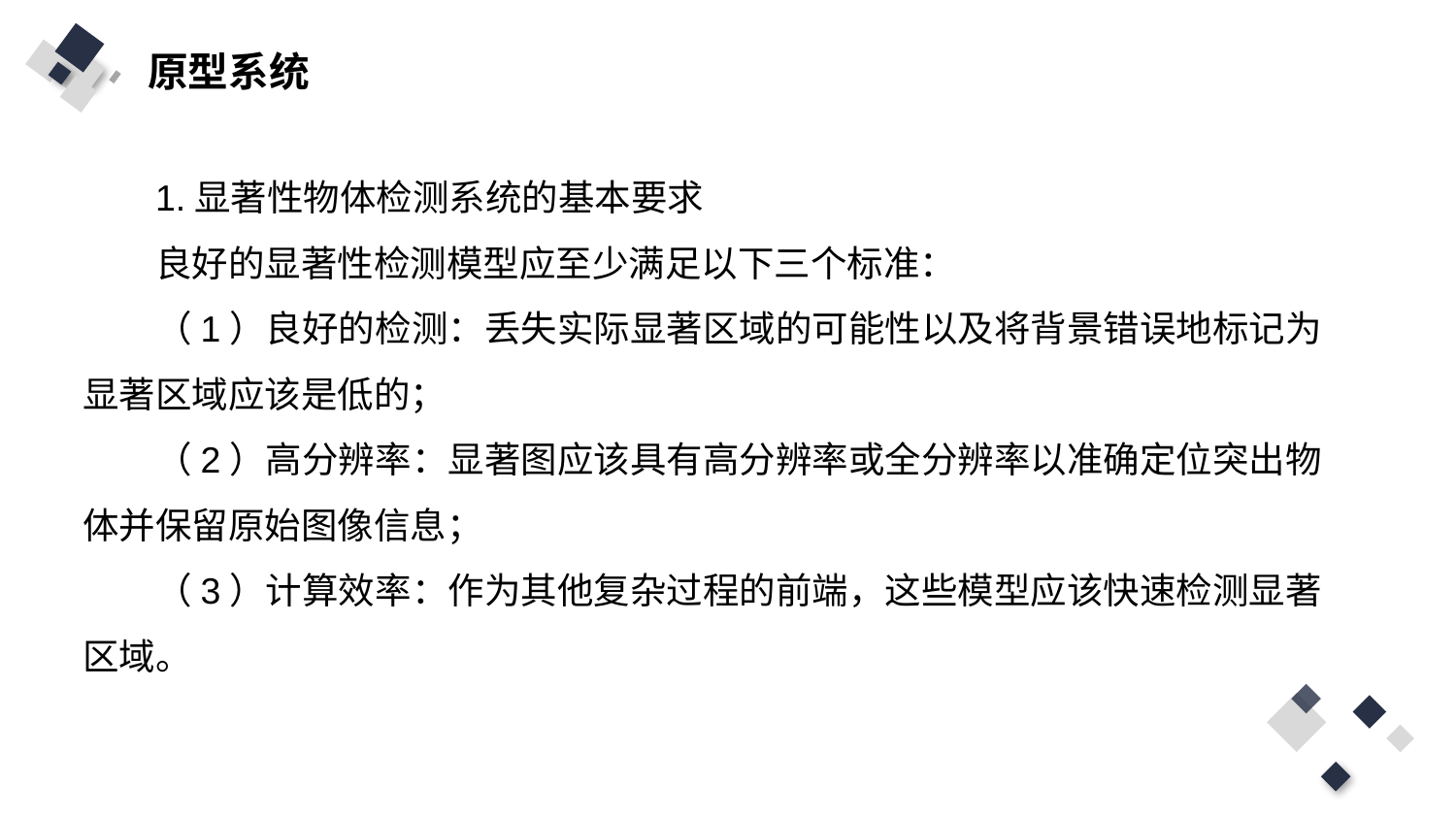

原型系统

1.显著性物体检测系统的基本要求
良好的显著性检测模型应至少满足以下三个标准：
（1）良好的检测：丢失实际显著区域的可能性以及将背景错误地标记为显著区域应该是低的；
（2）高分辨率：显著图应该具有高分辨率或全分辨率以准确定位突出物体并保留原始图像信息；
（3）计算效率：作为其他复杂过程的前端，这些模型应该快速检测显著区域。

标题内	容
单击此处添加文字阐述，添加简短问题说明文字

标题内	容
单击此处添加文字阐述，添加简短问题说明文字